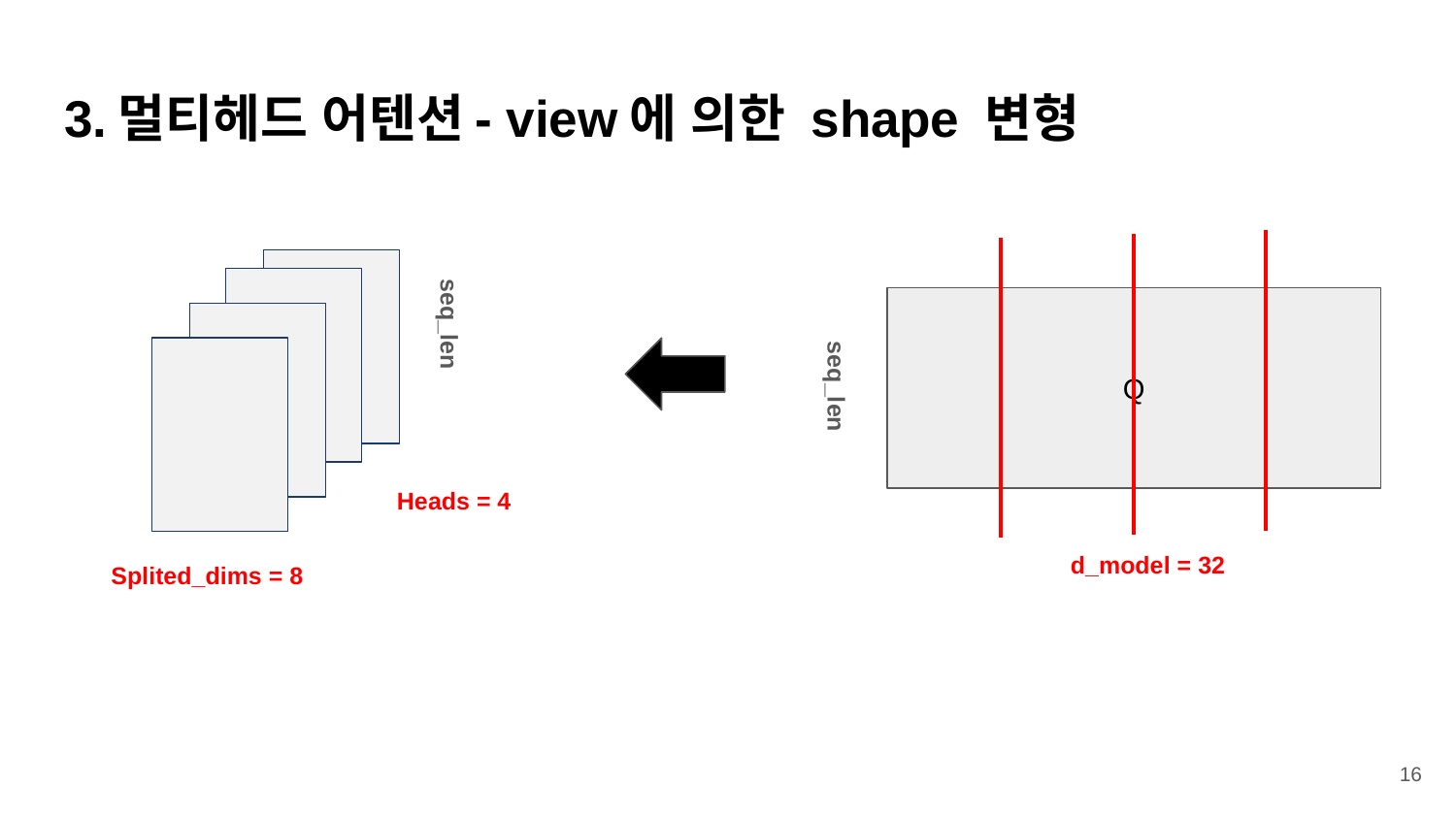

# 3.멀티헤드 어텐션- view에 의한 shape 변형

seq_len

Splited_dims = 8
Heads = 4
Q
seq_len
d_model = 32

16